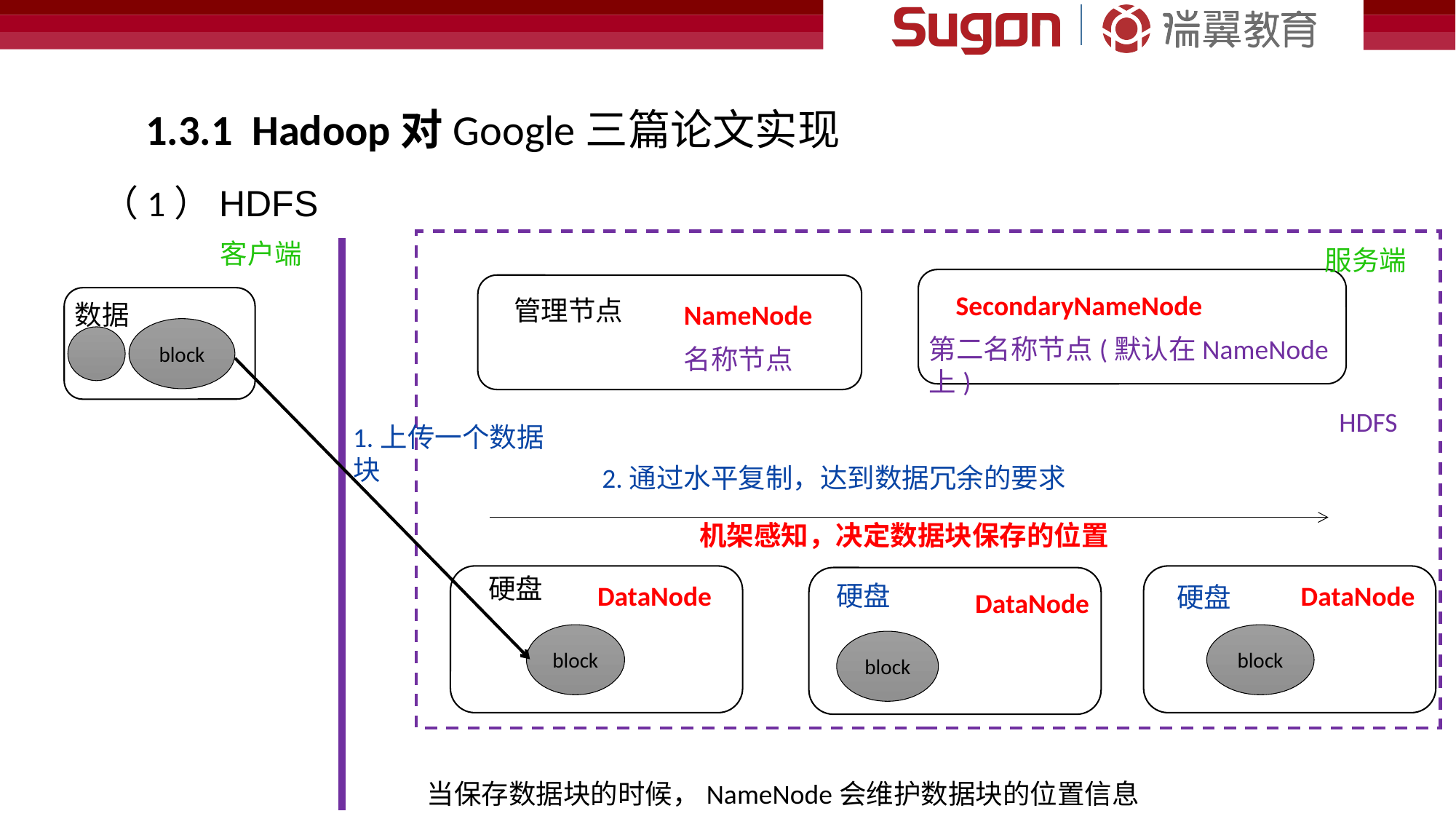

1.3.1  Hadoop对Google三篇论文实现
（1）HDFS
客户端

服务端

SecondaryNameNode
第二名称节点(默认在NameNode上)

管理节点

数据
NameNode
名称节点
block

1.上传一个数据块
block
HDFS
2.通过水平复制，达到数据冗余的要求
机架感知，决定数据块保存的位置

硬盘

硬盘

硬盘
DataNode
DataNode
DataNode
block
block

当保存数据块的时候，NameNode会维护数据块的位置信息